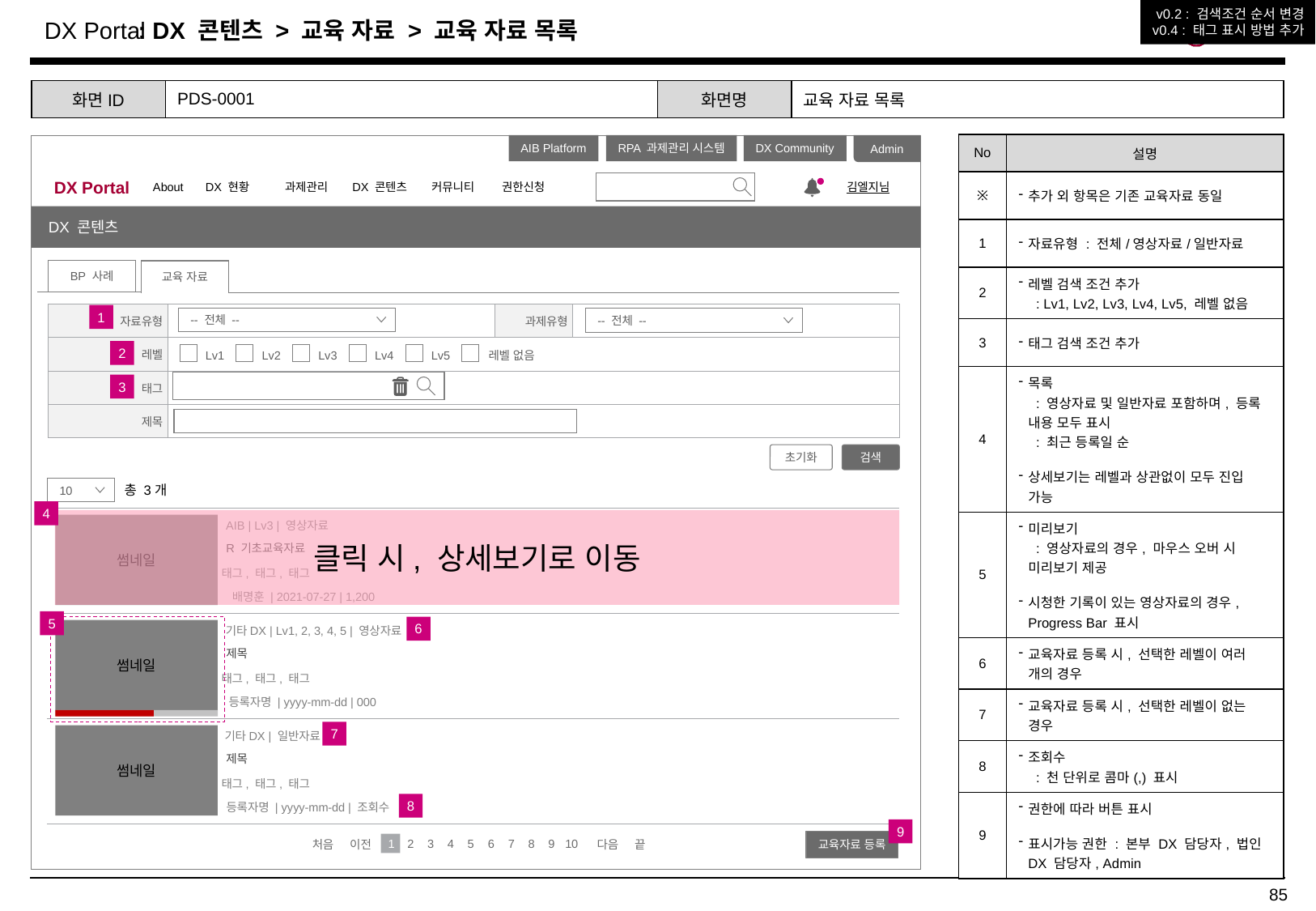

v0.2 : 검색조건 순서 변경
v0.4 : 태그 표시 방법 추가
: DX 콘텐츠 > 교육 자료 > 교육 자료 목록
| 화면ID | PDS-0001 | 화면명 | 교육 자료 목록 |
| --- | --- | --- | --- |
| No | 설명 |
| --- | --- |
| ※ | 추가 외 항목은 기존 교육자료 동일 |
| 1 | 자료유형 : 전체/영상자료/일반자료 |
| 2 | 레벨 검색 조건 추가 : Lv1, Lv2, Lv3, Lv4, Lv5, 레벨 없음 |
| 3 | 태그 검색 조건 추가 |
| 4 | 목록 : 영상자료 및 일반자료 포함하며, 등록 내용 모두 표시 : 최근 등록일 순 상세보기는 레벨과 상관없이 모두 진입 가능 |
| 5 | 미리보기 : 영상자료의 경우, 마우스 오버 시 미리보기 제공 시청한 기록이 있는 영상자료의 경우, Progress Bar 표시 |
| 6 | 교육자료 등록 시, 선택한 레벨이 여러 개의 경우 |
| 7 | 교육자료 등록 시, 선택한 레벨이 없는 경우 |
| 8 | 조회수 : 천 단위로 콤마(,) 표시 |
| 9 | 권한에 따라 버튼 표시 표시가능 권한 : 본부 DX 담당자, 법인 DX 담당자, Admin |

Admin
DX Portal

About
DX 현황
과제관리
DX 콘텐츠
커뮤니티
권한신청
김엘지님

AIB Platform
RPA 과제관리 시스템
DX Community

DX 콘텐츠
BP 사례
교육 자료
| 자료유형 |  | 과제유형 |  |
| --- | --- | --- | --- |
| 레벨 |  |  |  |
| 태그 |  |  |  |
| 제목 |  |  |  |
1
-- 전체 --

-- 전체 --

2

Lv1

Lv2

Lv3

Lv4

Lv5

레벨 없음

3

초기화
검색
총 3개
10

4
|  |
| --- |
|  |
|  |
클릭 시, 상세보기로 이동
AIB | Lv3 | 영상자료
R 기초교육자료
태그, 태그, 태그
배명훈 | 2021-07-27 | 1,200
썸네일
5

6
기타DX | Lv1, 2, 3, 4, 5 | 영상자료
제목
태그, 태그, 태그
등록자명 | yyyy-mm-dd | 000
썸네일

7
기타DX | 일반자료
제목
태그, 태그, 태그
등록자명 | yyyy-mm-dd | 조회수
썸네일
8
9
처음     이전
다음     끝
1
2
3
4
5
6
7
8
9
10
교육자료 등록